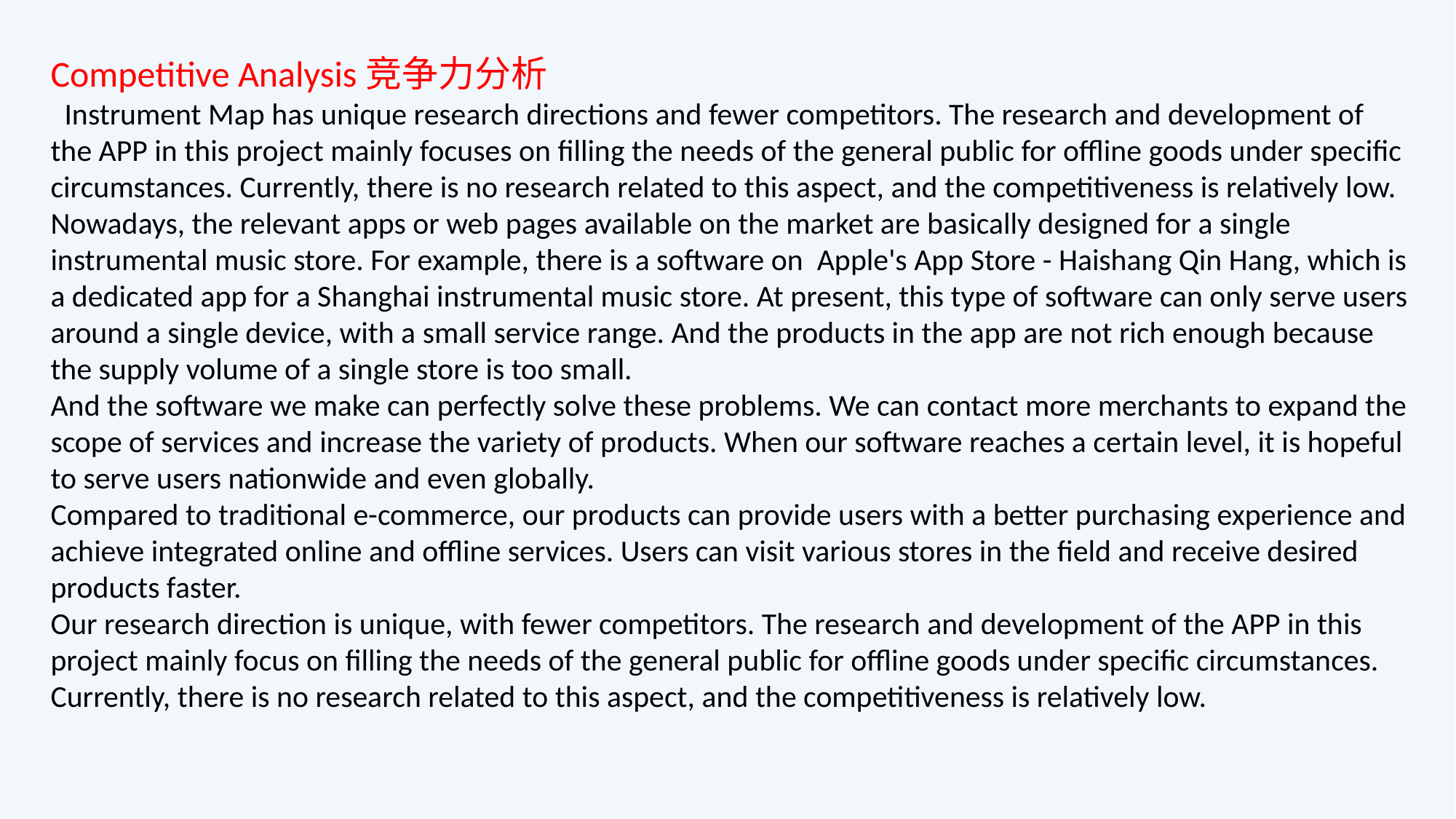

Competitive Analysis竞争力分析
  Instrument Map has unique research directions and fewer competitors. The research and development of the APP in this project mainly focuses on filling the needs of the general public for offline goods under specific circumstances. Currently, there is no research related to this aspect, and the competitiveness is relatively low.
Nowadays, the relevant apps or web pages available on the market are basically designed for a single instrumental music store. For example, there is a software on  Apple's App Store - Haishang Qin Hang, which is a dedicated app for a Shanghai instrumental music store. At present, this type of software can only serve users around a single device, with a small service range. And the products in the app are not rich enough because the supply volume of a single store is too small.
And the software we make can perfectly solve these problems. We can contact more merchants to expand the scope of services and increase the variety of products. When our software reaches a certain level, it is hopeful to serve users nationwide and even globally.
Compared to traditional e-commerce, our products can provide users with a better purchasing experience and achieve integrated online and offline services. Users can visit various stores in the field and receive desired products faster.
Our research direction is unique, with fewer competitors. The research and development of the APP in this project mainly focus on filling the needs of the general public for offline goods under specific circumstances. Currently, there is no research related to this aspect, and the competitiveness is relatively low.